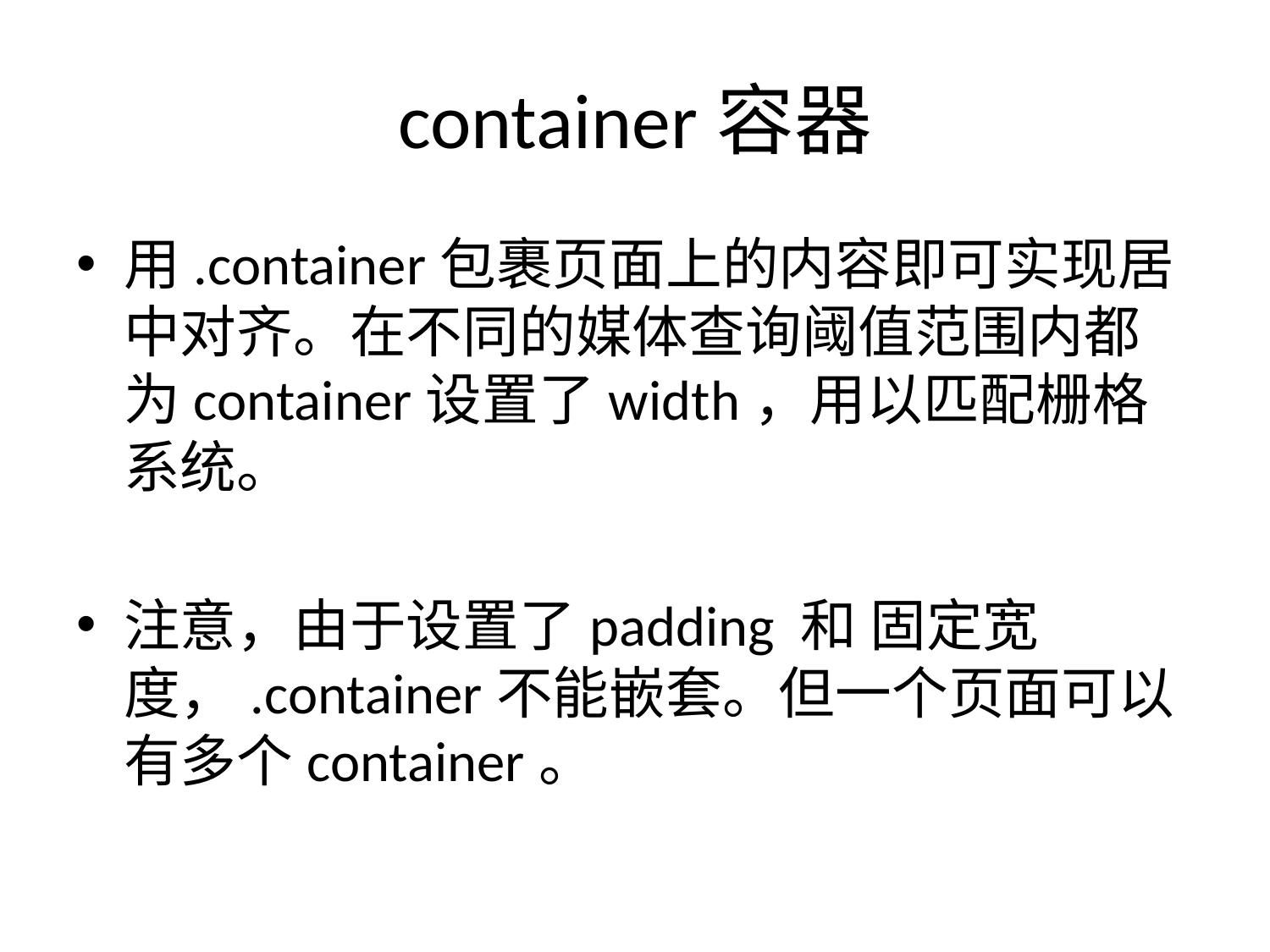

# container容器
用.container包裹页面上的内容即可实现居中对齐。在不同的媒体查询阈值范围内都为container设置了width，用以匹配栅格系统。

注意，由于设置了padding 和 固定宽度，.container不能嵌套。但一个页面可以有多个container。